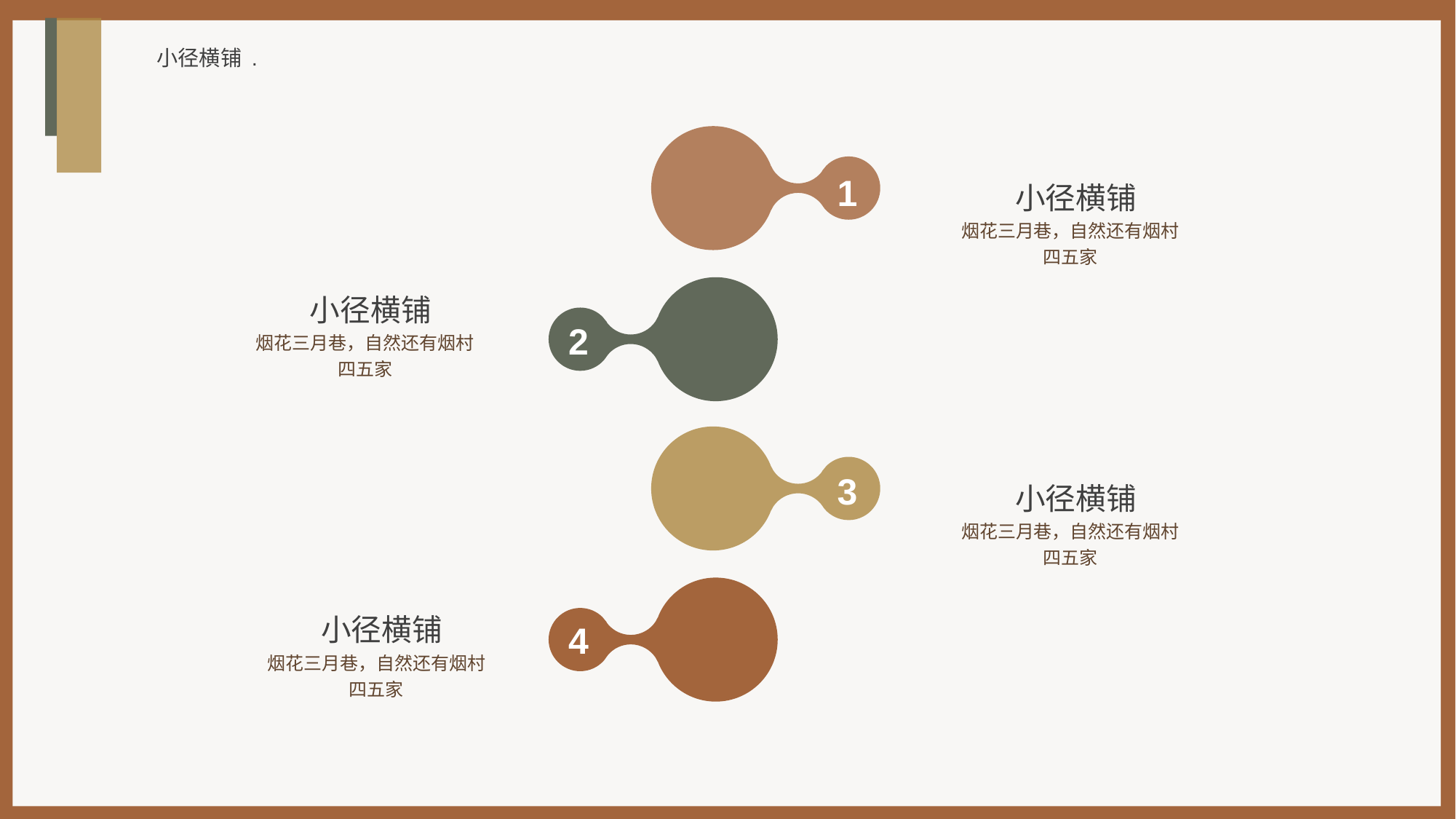

小径横铺 .

1
小径横铺
烟花三月巷，自然还有烟村四五家

小径横铺
烟花三月巷，自然还有烟村四五家
2

3
小径横铺
烟花三月巷，自然还有烟村四五家

小径横铺
烟花三月巷，自然还有烟村四五家
4